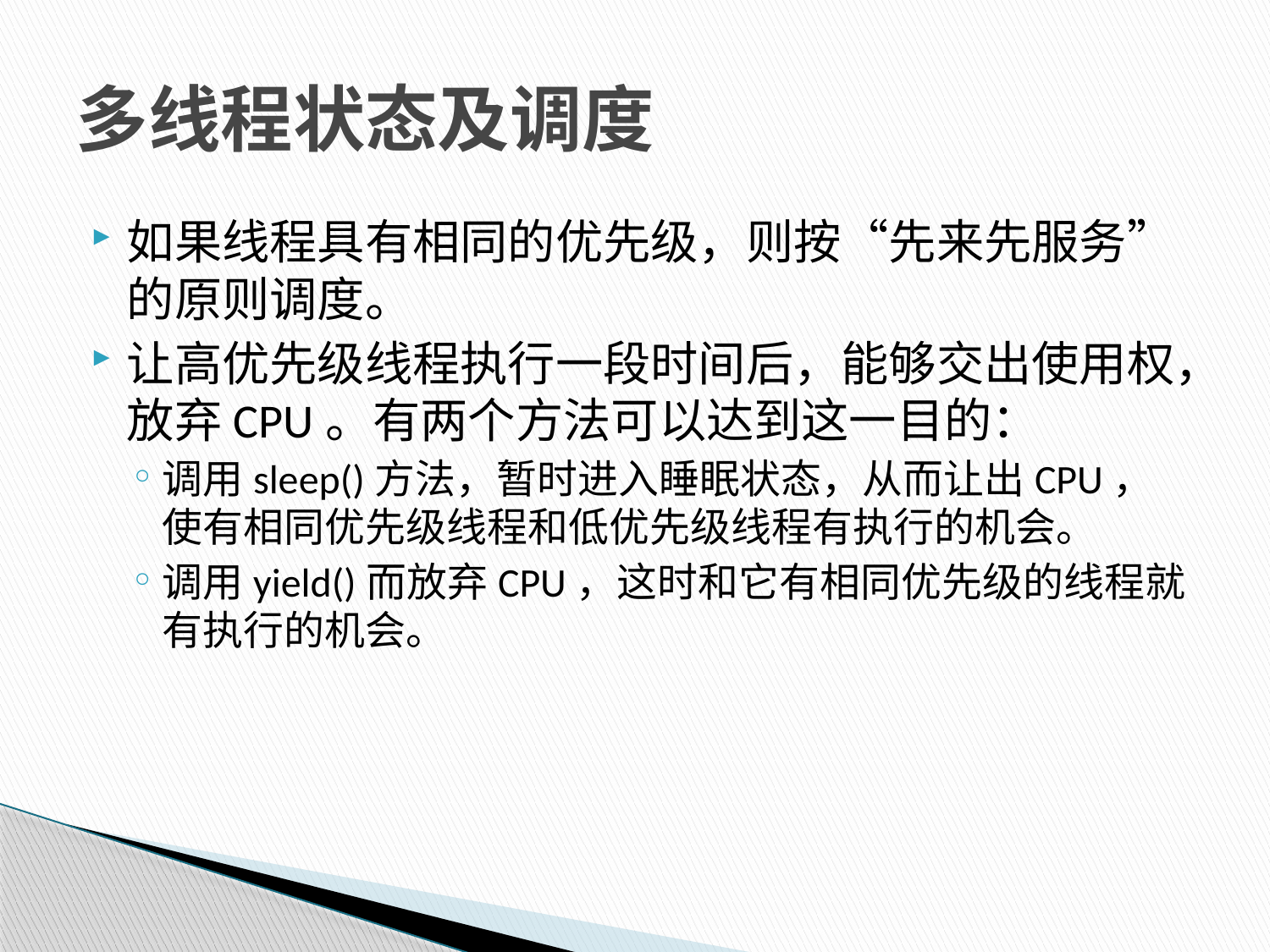

# 多线程状态及调度
如果线程具有相同的优先级，则按“先来先服务”的原则调度。
让高优先级线程执行一段时间后，能够交出使用权，放弃CPU。有两个方法可以达到这一目的：
调用sleep()方法，暂时进入睡眠状态，从而让出CPU，使有相同优先级线程和低优先级线程有执行的机会。
调用yield()而放弃CPU，这时和它有相同优先级的线程就有执行的机会。